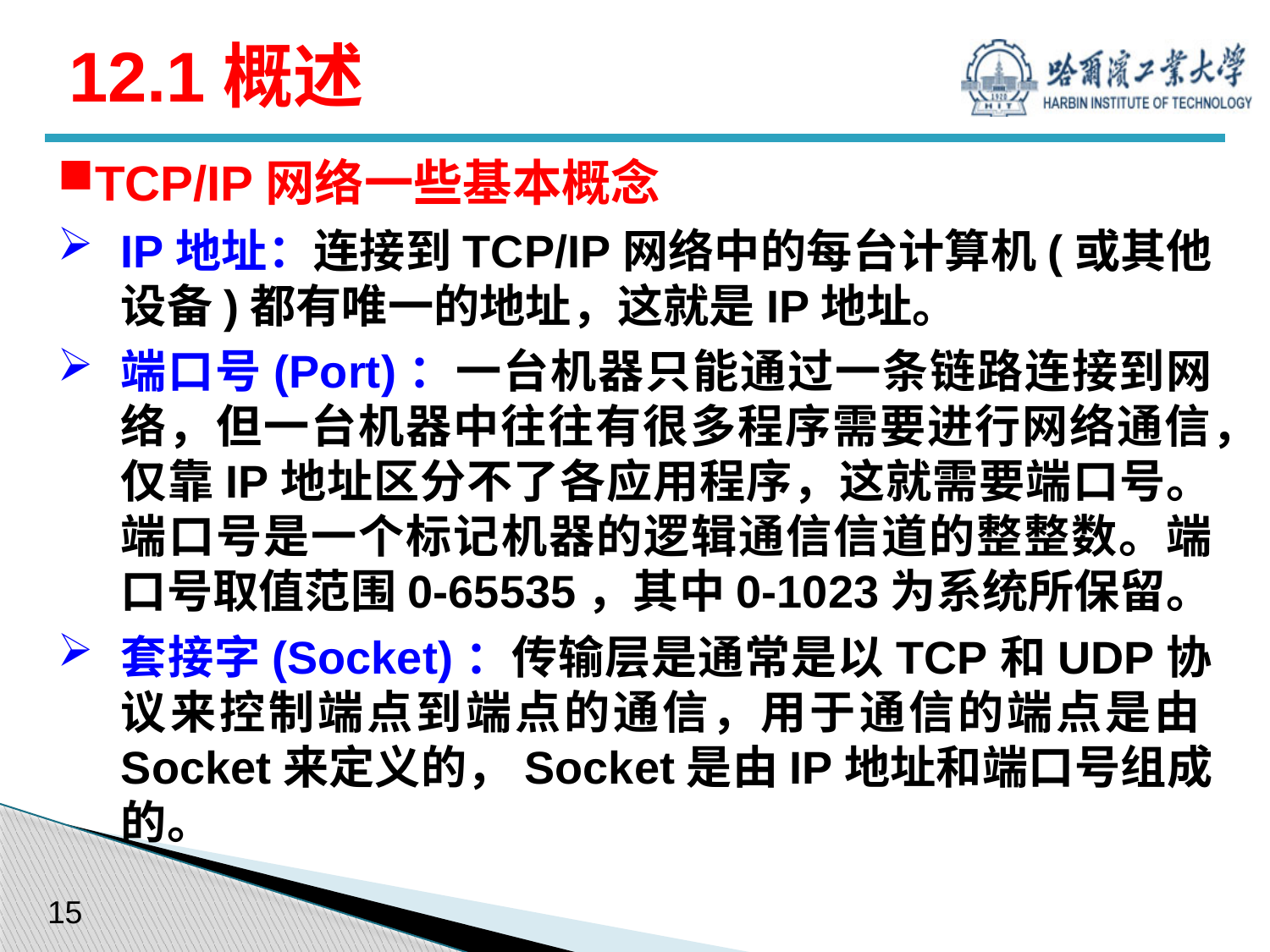

# 12.1概述
TCP/IP网络一些基本概念
IP地址：连接到TCP/IP网络中的每台计算机(或其他设备)都有唯一的地址，这就是IP地址。
端口号(Port)：一台机器只能通过一条链路连接到网络，但一台机器中往往有很多程序需要进行网络通信，仅靠IP地址区分不了各应用程序，这就需要端口号。端口号是一个标记机器的逻辑通信信道的整整数。端口号取值范围0-65535，其中0-1023为系统所保留。
套接字(Socket)：传输层是通常是以TCP和UDP协议来控制端点到端点的通信，用于通信的端点是由Socket来定义的，Socket是由IP地址和端口号组成的。